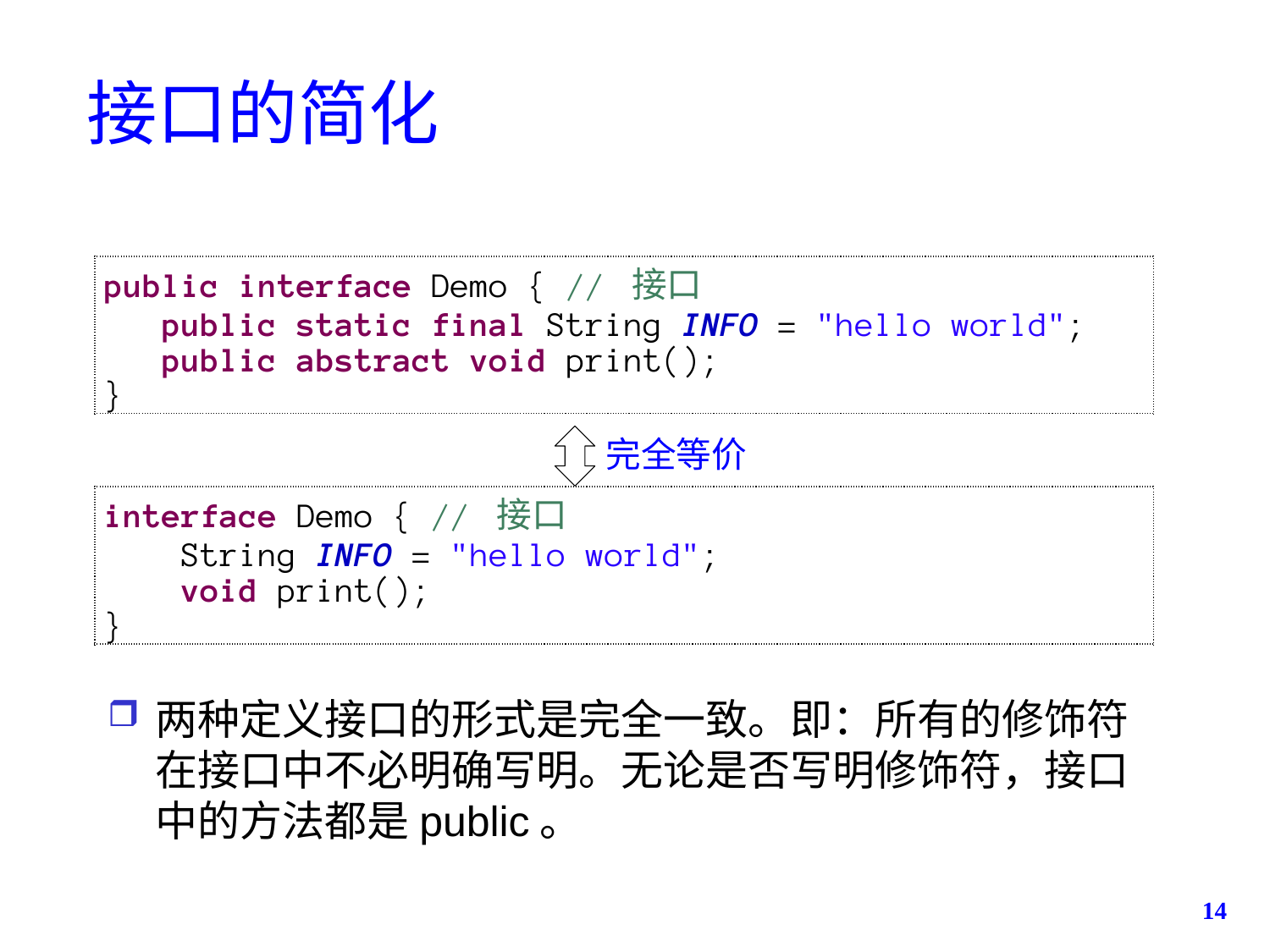

# 接口的简化
| public interface Demo { // 接口 public static final String INFO = "hello world"; public abstract void print(); } |
| --- |

完全等价
| interface Demo { // 接口 String INFO = "hello world"; void print(); } |
| --- |
两种定义接口的形式是完全一致。即：所有的修饰符在接口中不必明确写明。无论是否写明修饰符，接口中的方法都是public。

14